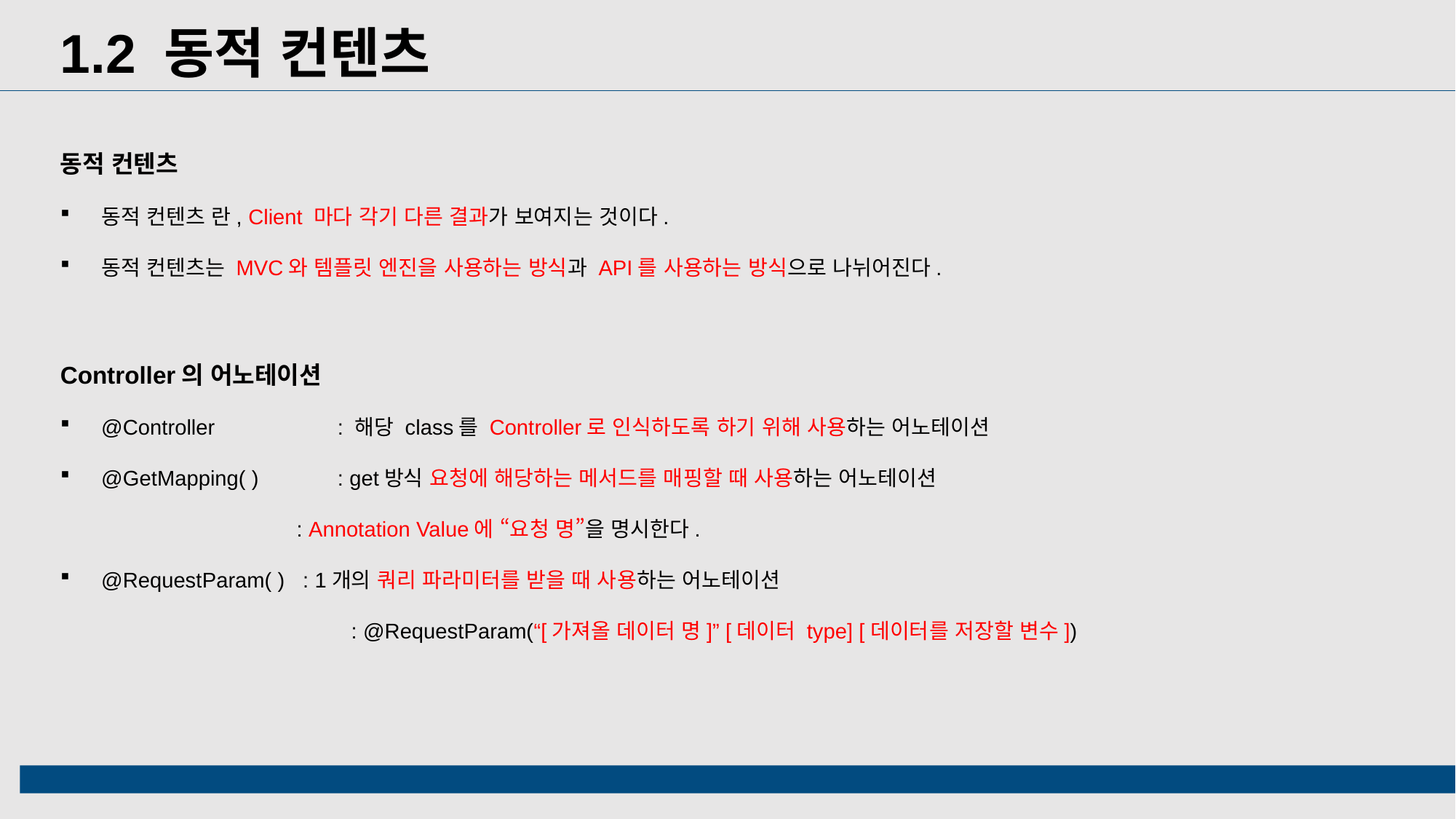

1.2 동적 컨텐츠
동적 컨텐츠
동적 컨텐츠 란, Client 마다 각기 다른 결과가 보여지는 것이다.
동적 컨텐츠는 MVC와 템플릿 엔진을 사용하는 방식과 API를 사용하는 방식으로 나뉘어진다.

Controller의 어노테이션
@Controller	   : 해당 class를 Controller로 인식하도록 하기 위해 사용하는 어노테이션
@GetMapping( )	   : get방식 요청에 해당하는 메서드를 매핑할 때 사용하는 어노테이션
   : Annotation Value에 “요청 명”을 명시한다.
@RequestParam( )   : 1개의 쿼리 파라미터를 받을 때 사용하는 어노테이션
	   : @RequestParam(“[가져올 데이터 명]” [데이터 type] [데이터를 저장할 변수])